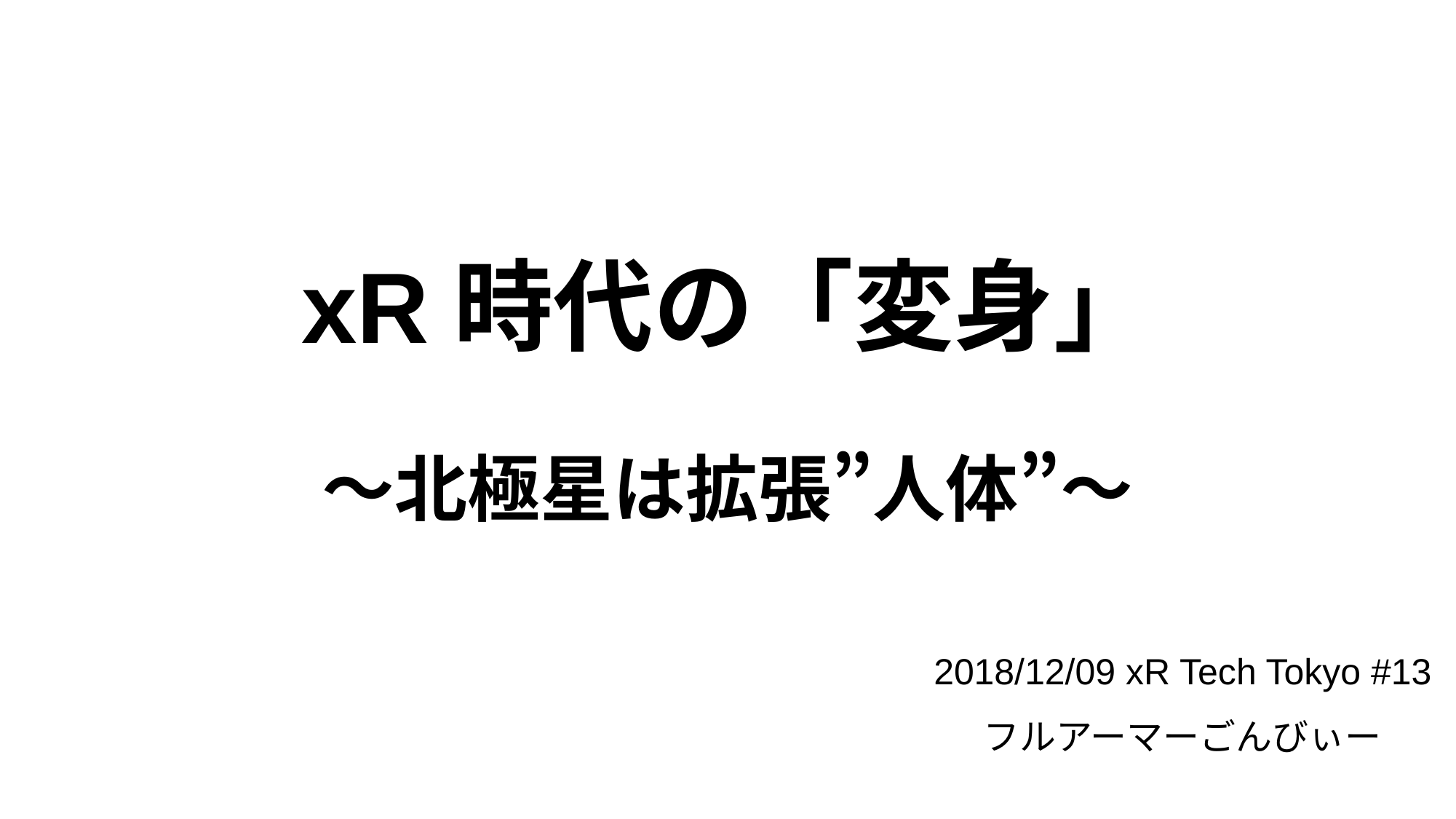

xR時代の「変身」

～北極星は拡張”人体”～
2018/12/09 xR Tech Tokyo #13
フルアーマーごんびぃー